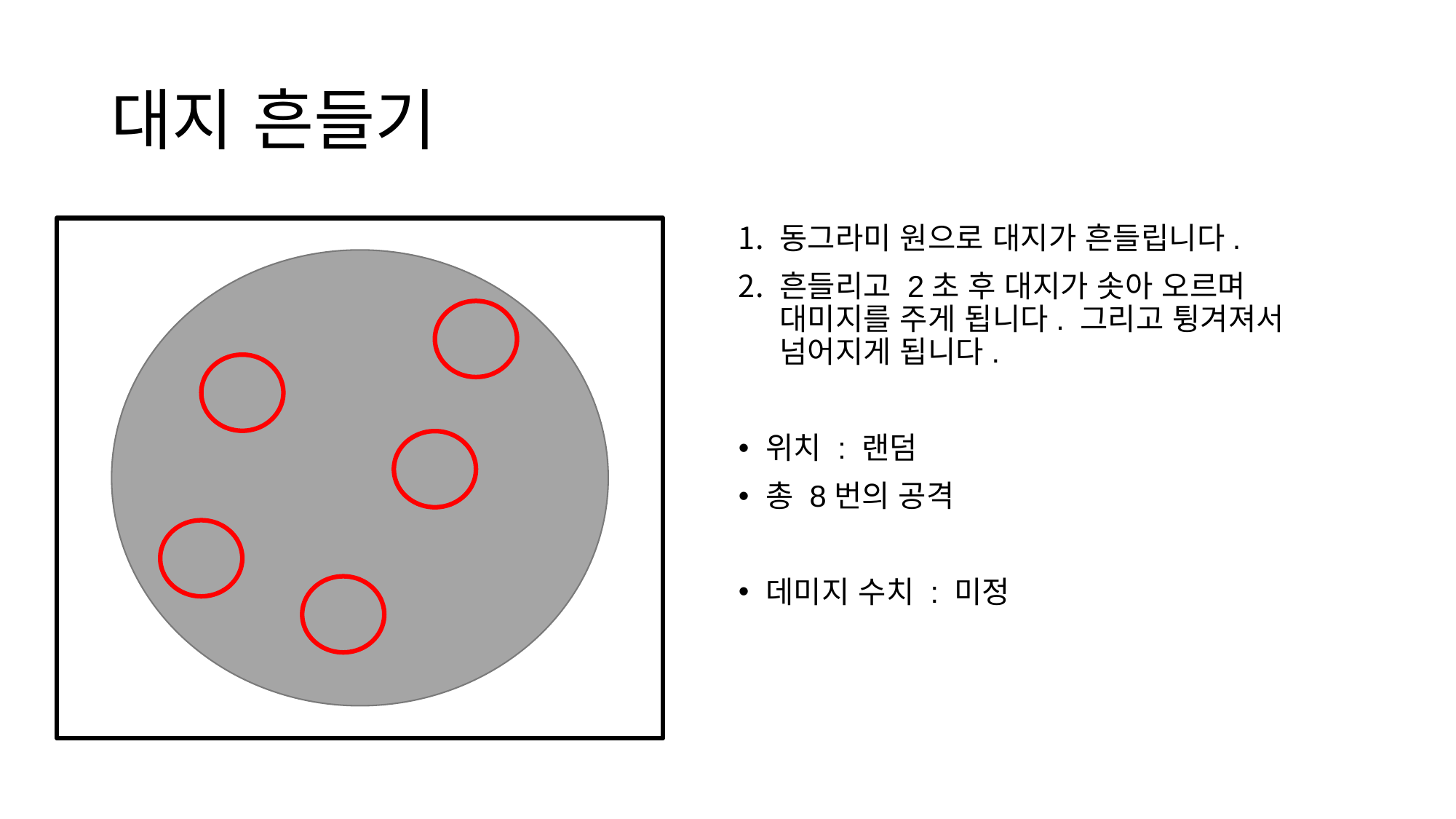

# 대지 흔들기

동그라미 원으로 대지가 흔들립니다.
흔들리고 2초 후 대지가 솟아 오르며 대미지를 주게 됩니다. 그리고 튕겨져서 넘어지게 됩니다.

위치 : 랜덤
총 8번의 공격

데미지 수치 : 미정